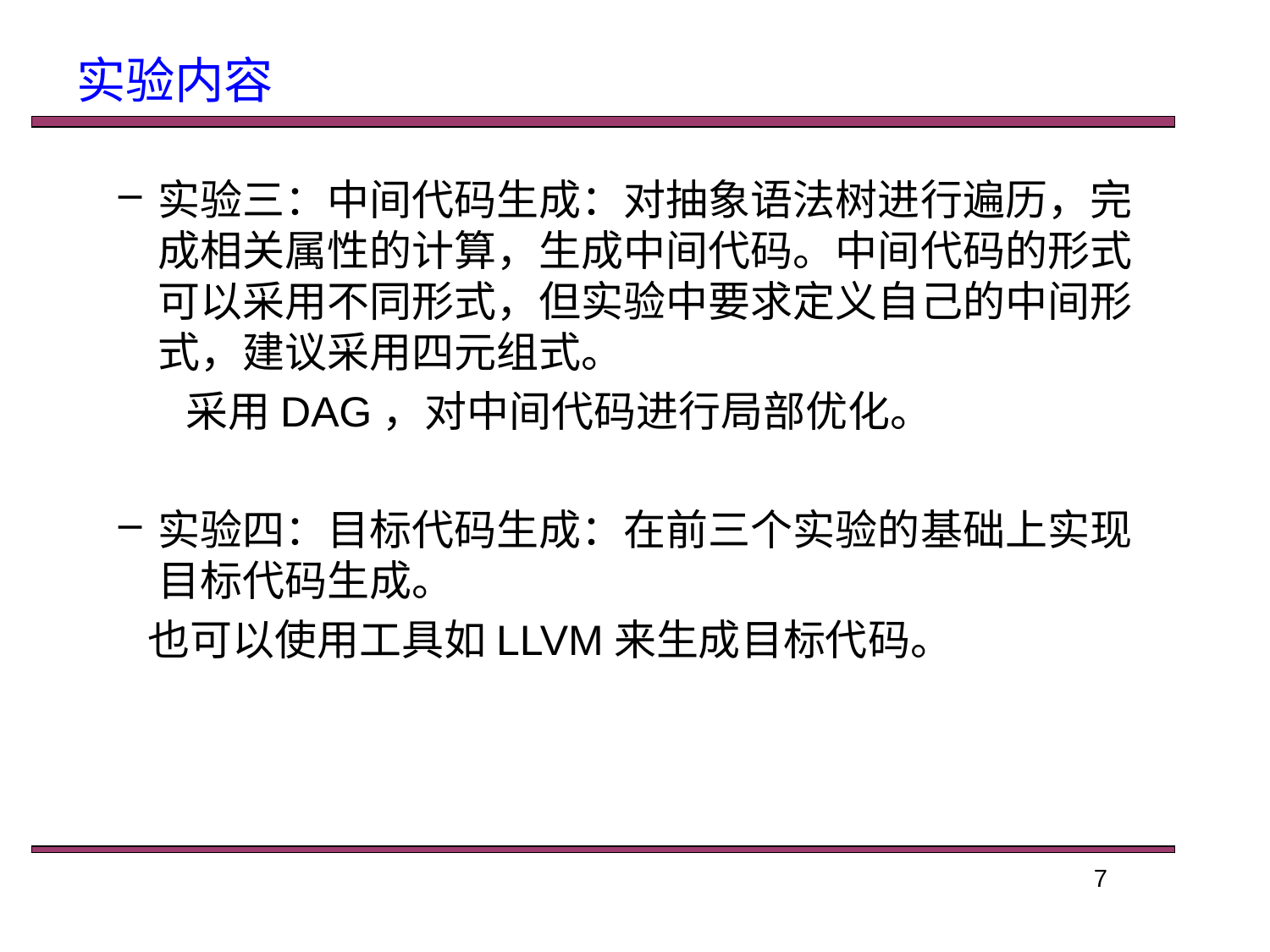

实验内容
实验三：中间代码生成：对抽象语法树进行遍历，完成相关属性的计算，生成中间代码。中间代码的形式可以采用不同形式，但实验中要求定义自己的中间形式，建议采用四元组式。
      采用DAG，对中间代码进行局部优化。

实验四：目标代码生成：在前三个实验的基础上实现目标代码生成。
  也可以使用工具如LLVM来生成目标代码。

7